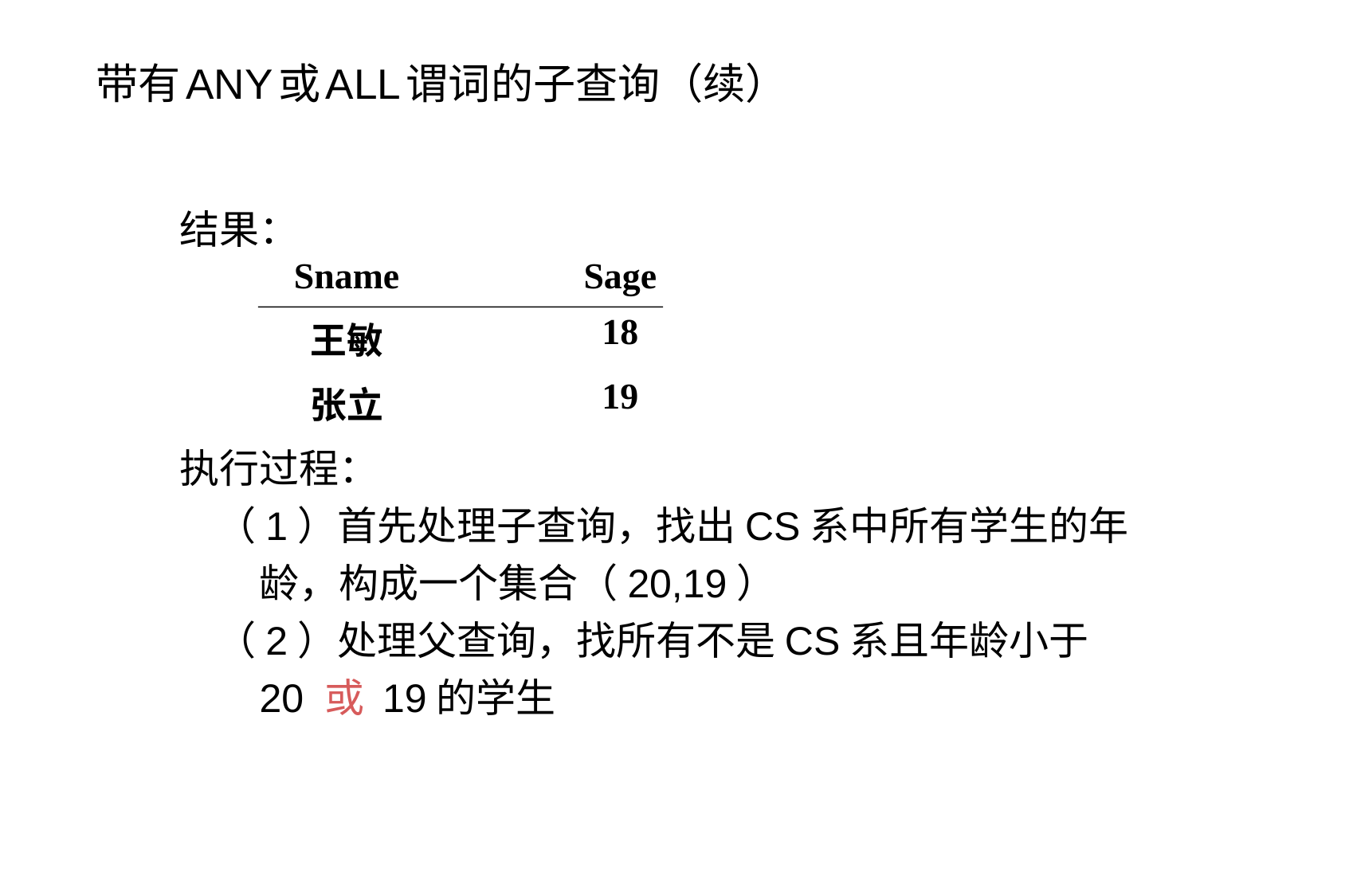

带有ANY或ALL谓词的子查询（续）
结果：

执行过程：
   （1）首先处理子查询，找出CS系中所有学生的年龄，构成一个集合（20,19）
   （2）处理父查询，找所有不是CS系且年龄小于 20 或 19的学生
| Sname | Sage |
| --- | --- |
| 王敏 | 18 |
| 张立 | 19 |